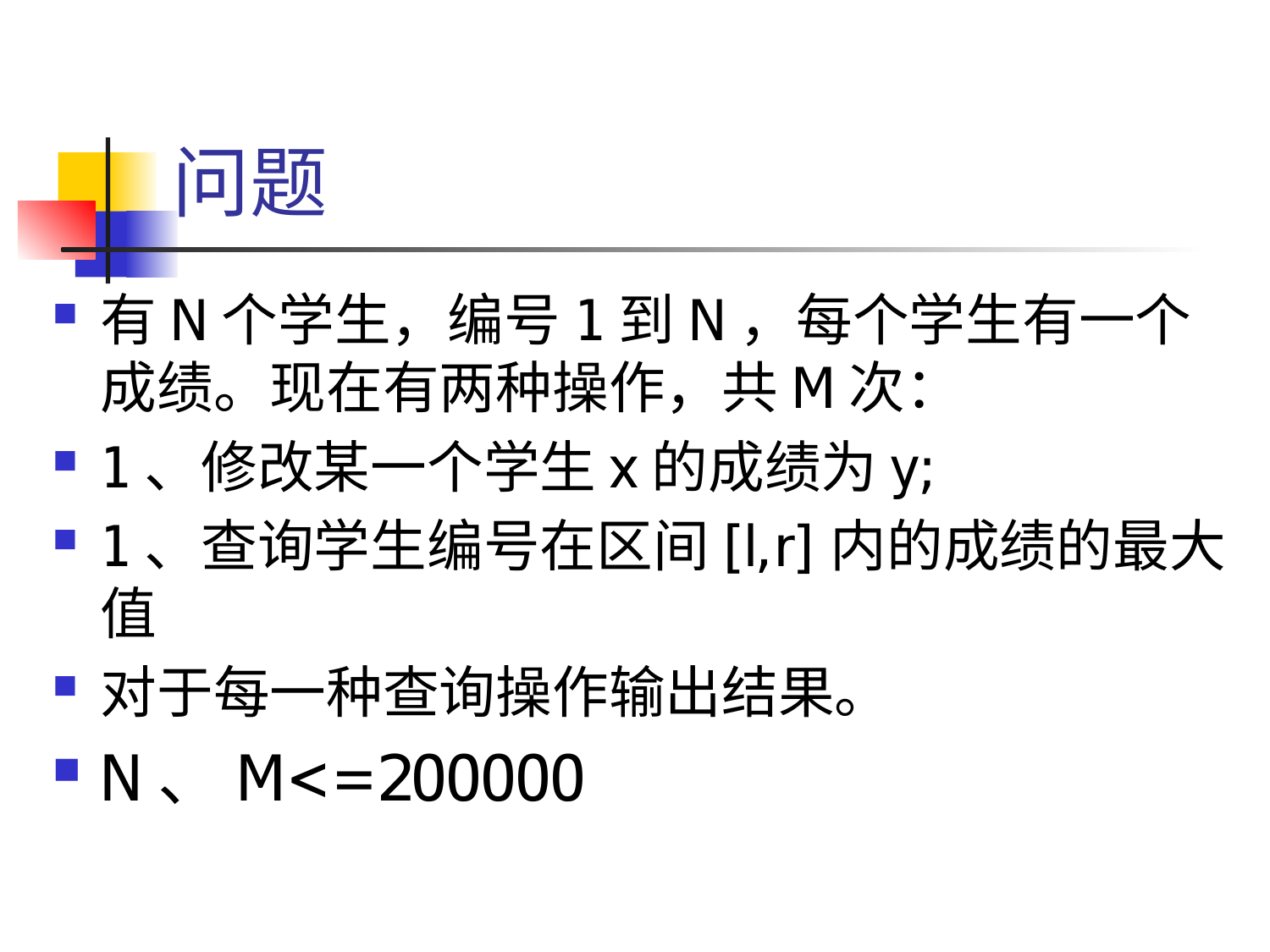

# 问题
有N个学生，编号1到N，每个学生有一个成绩。现在有两种操作，共M次：
1、修改某一个学生x的成绩为y;
1、查询学生编号在区间[l,r]内的成绩的最大值
对于每一种查询操作输出结果。
N、M<=200000